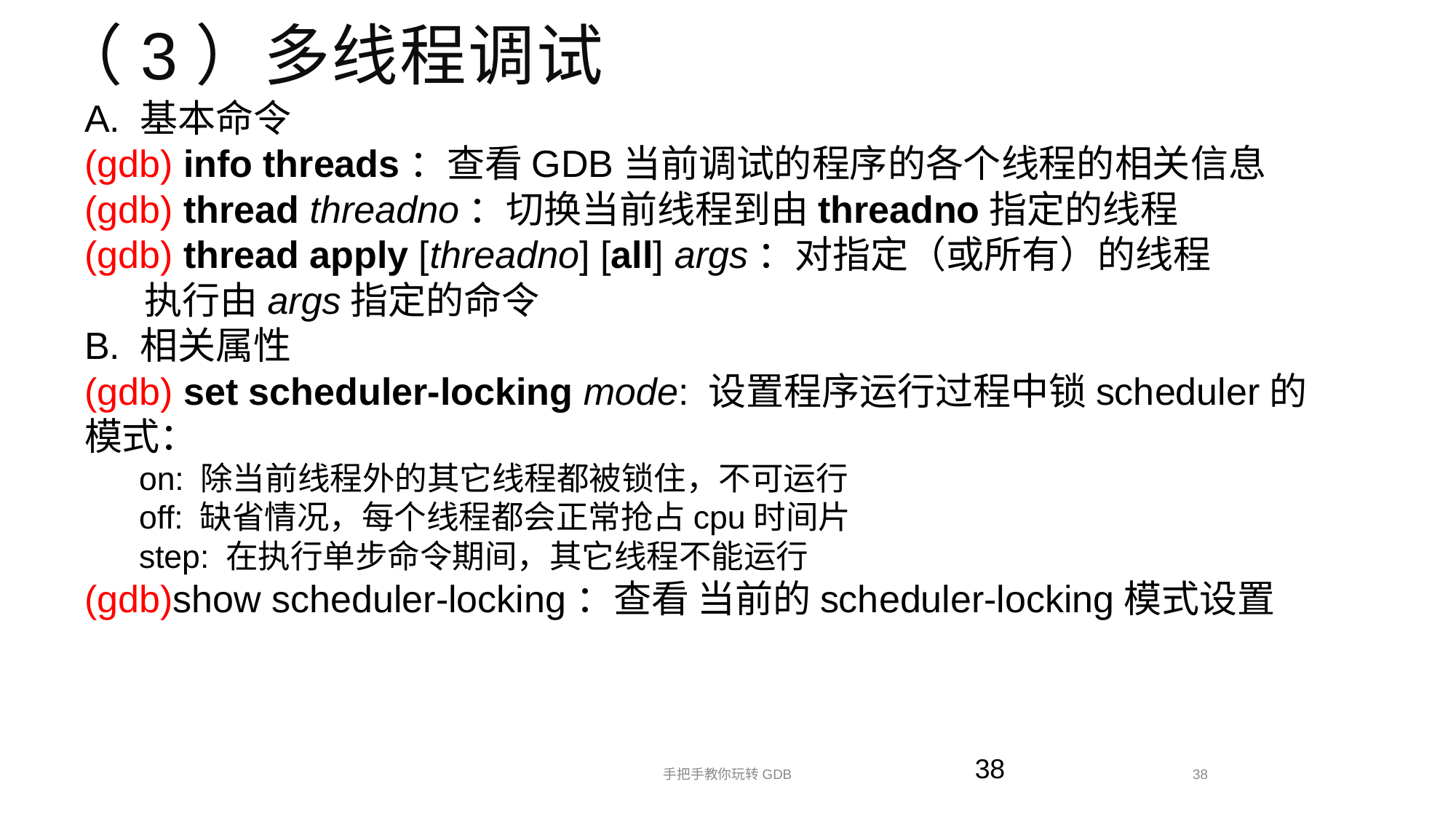

（3）多线程调试
A. 基本命令
(gdb) info threads：查看GDB当前调试的程序的各个线程的相关信息
(gdb) thread threadno：切换当前线程到由threadno指定的线程
(gdb) thread apply [threadno] [all] args：对指定（或所有）的线程
      执行由args指定的命令
B. 相关属性
(gdb) set scheduler-locking mode: 设置程序运行过程中锁scheduler的模式：
on: 除当前线程外的其它线程都被锁住，不可运行
off: 缺省情况，每个线程都会正常抢占cpu时间片
step: 在执行单步命令期间，其它线程不能运行
(gdb)show scheduler-locking：查看 当前的scheduler-locking模式设置

手把手教你玩转GDB
38
38